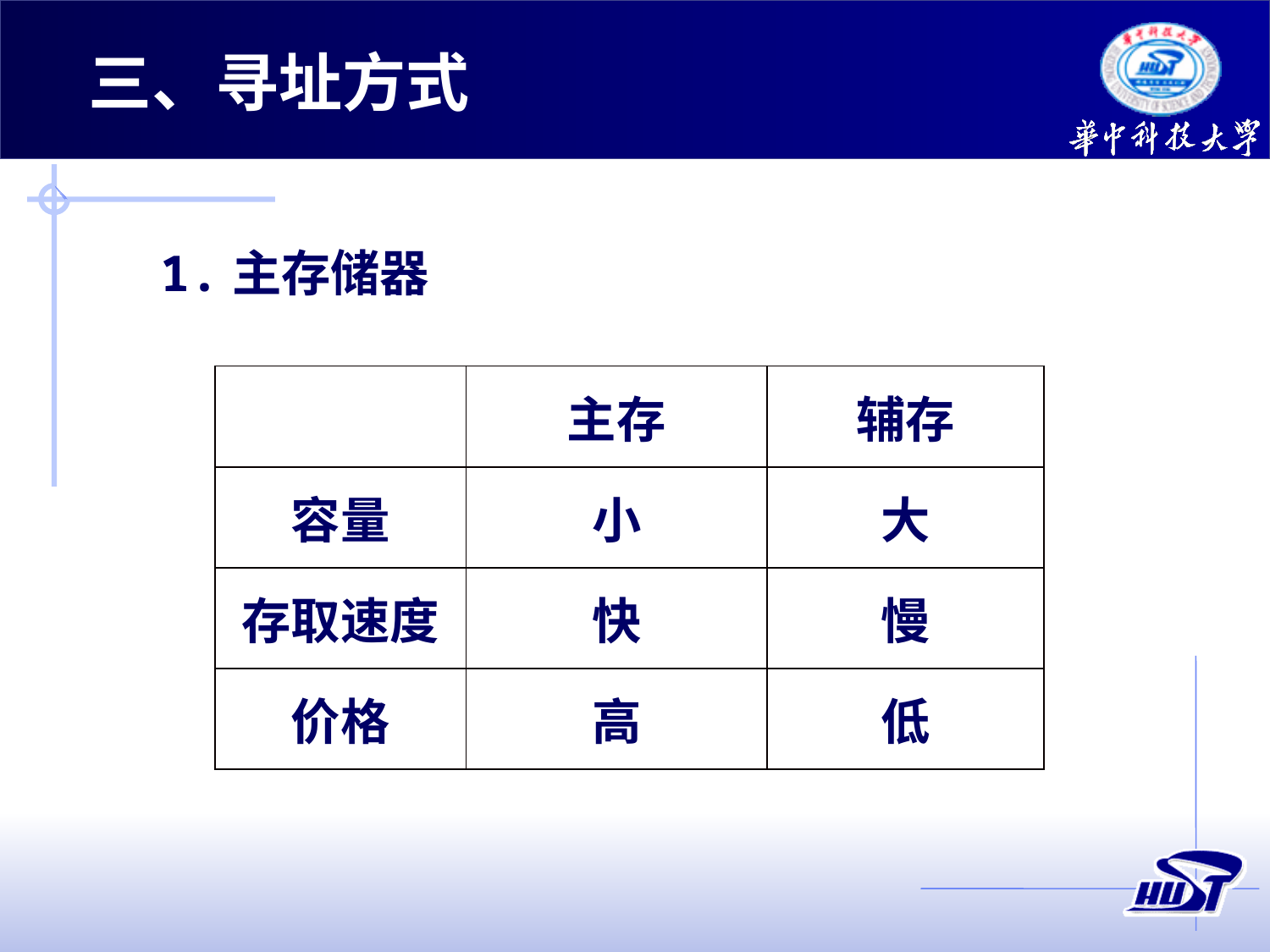

三、寻址方式
1.主存储器

|  | 主存 | 辅存 |
| --- | --- | --- |
| 容量 | 小 | 大 |
| 存取速度 | 快 | 慢 |
| 价格 | 高 | 低 |